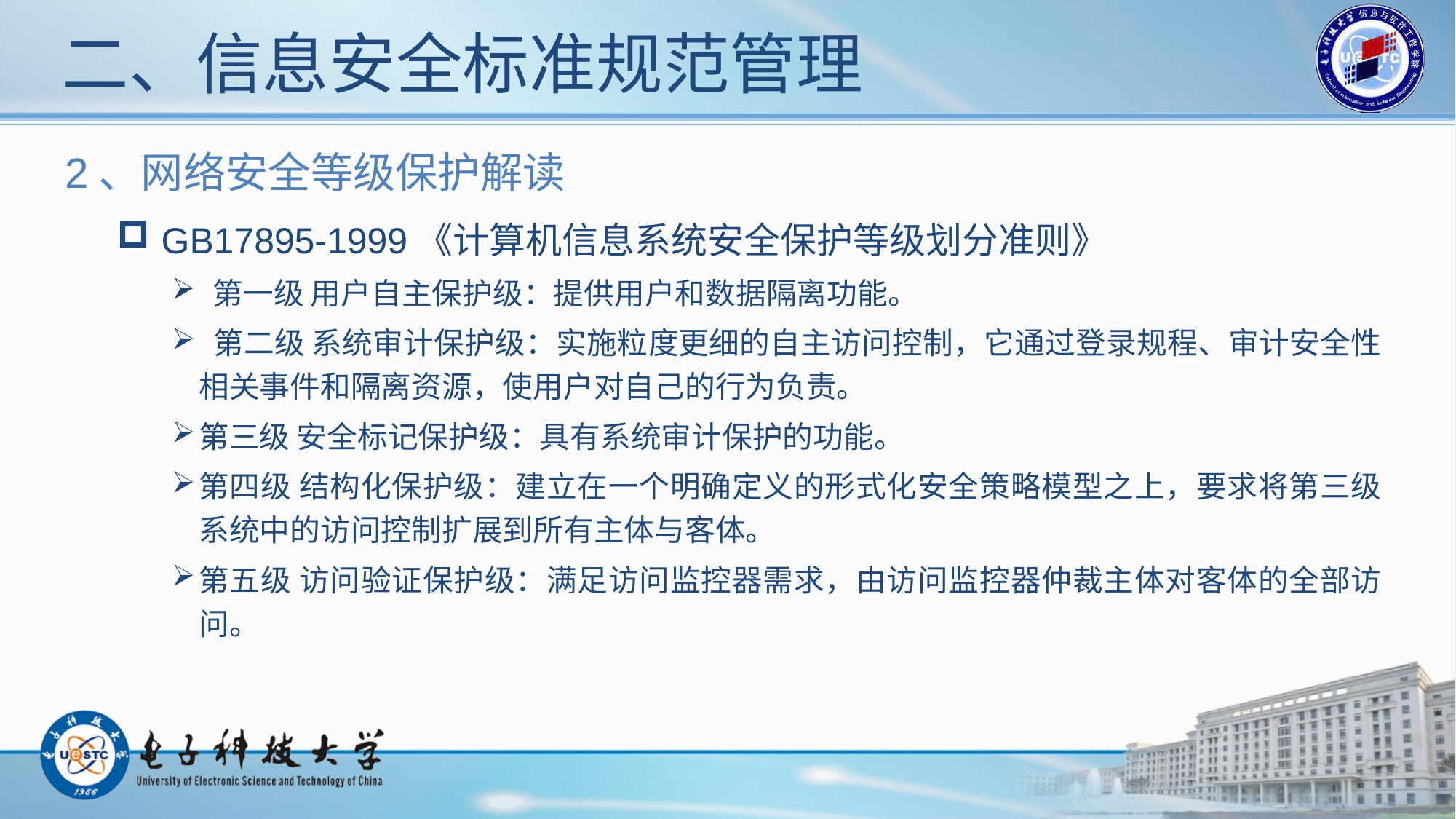

# 二、信息安全标准规范管理
2、网络安全等级保护解读
 GB17895-1999《计算机信息系统安全保护等级划分准则》
 第一级 用户自主保护级：提供用户和数据隔离功能。
 第二级 系统审计保护级：实施粒度更细的自主访问控制，它通过登录规程、审计安全性相关事件和隔离资源，使用户对自己的行为负责。
第三级 安全标记保护级：具有系统审计保护的功能。
第四级 结构化保护级：建立在一个明确定义的形式化安全策略模型之上，要求将第三级系统中的访问控制扩展到所有主体与客体。
第五级 访问验证保护级：满足访问监控器需求，由访问监控器仲裁主体对客体的全部访问。